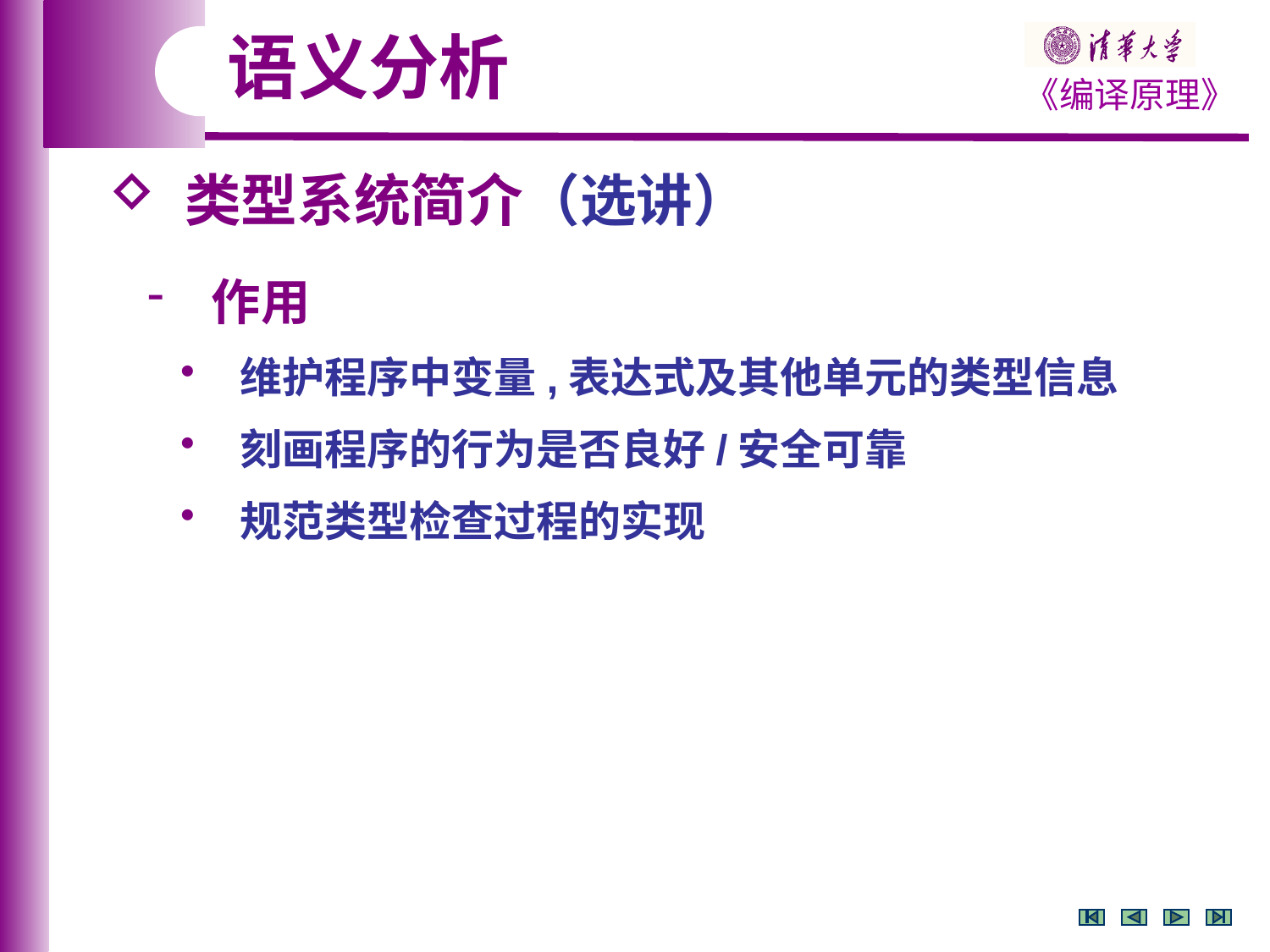

语义分析
 类型系统简介（选讲）
  作用

  维护程序中变量,表达式及其他单元的类型信息

  刻画程序的行为是否良好/安全可靠

  规范类型检查过程的实现